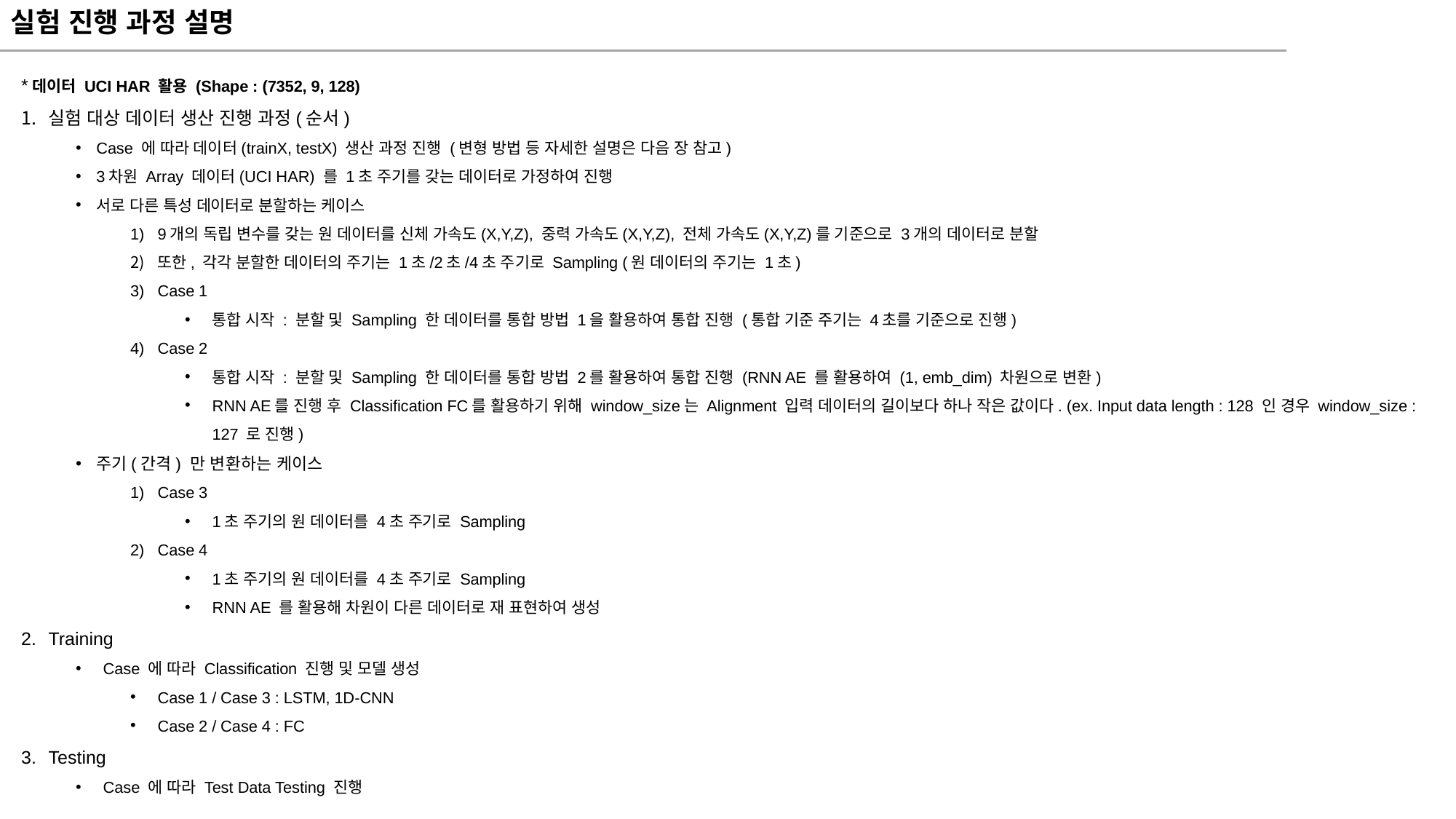

실험 진행 과정 설명
*데이터 UCI HAR 활용 (Shape : (7352, 9, 128)
실험 대상 데이터 생산 진행 과정(순서)
Case 에 따라 데이터(trainX, testX) 생산 과정 진행 (변형 방법 등 자세한 설명은 다음 장 참고)
3차원 Array 데이터(UCI HAR) 를 1초 주기를 갖는 데이터로 가정하여 진행
서로 다른 특성 데이터로 분할하는 케이스
9개의 독립 변수를 갖는 원 데이터를 신체 가속도(X,Y,Z), 중력 가속도(X,Y,Z), 전체 가속도(X,Y,Z)를 기준으로 3개의 데이터로 분할
또한, 각각 분할한 데이터의 주기는 1초/2초/4초 주기로 Sampling (원 데이터의 주기는 1초)
Case 1
통합 시작 : 분할 및 Sampling 한 데이터를 통합 방법 1을 활용하여 통합 진행 (통합 기준 주기는 4초를 기준으로 진행)
Case 2
통합 시작 : 분할 및 Sampling 한 데이터를 통합 방법 2를 활용하여 통합 진행 (RNN AE 를 활용하여 (1, emb_dim) 차원으로 변환)
RNN AE를 진행 후 Classification FC를 활용하기 위해 window_size는 Alignment 입력 데이터의 길이보다 하나 작은 값이다. (ex. Input data length : 128 인 경우 window_size : 127 로 진행)
주기(간격) 만 변환하는 케이스
Case 3
1초 주기의 원 데이터를 4초 주기로 Sampling
Case 4
1초 주기의 원 데이터를 4초 주기로 Sampling
RNN AE 를 활용해 차원이 다른 데이터로 재 표현하여 생성
Training
Case 에 따라 Classification 진행 및 모델 생성
Case 1 / Case 3 : LSTM, 1D-CNN
Case 2 / Case 4 : FC
Testing
Case 에 따라 Test Data Testing 진행